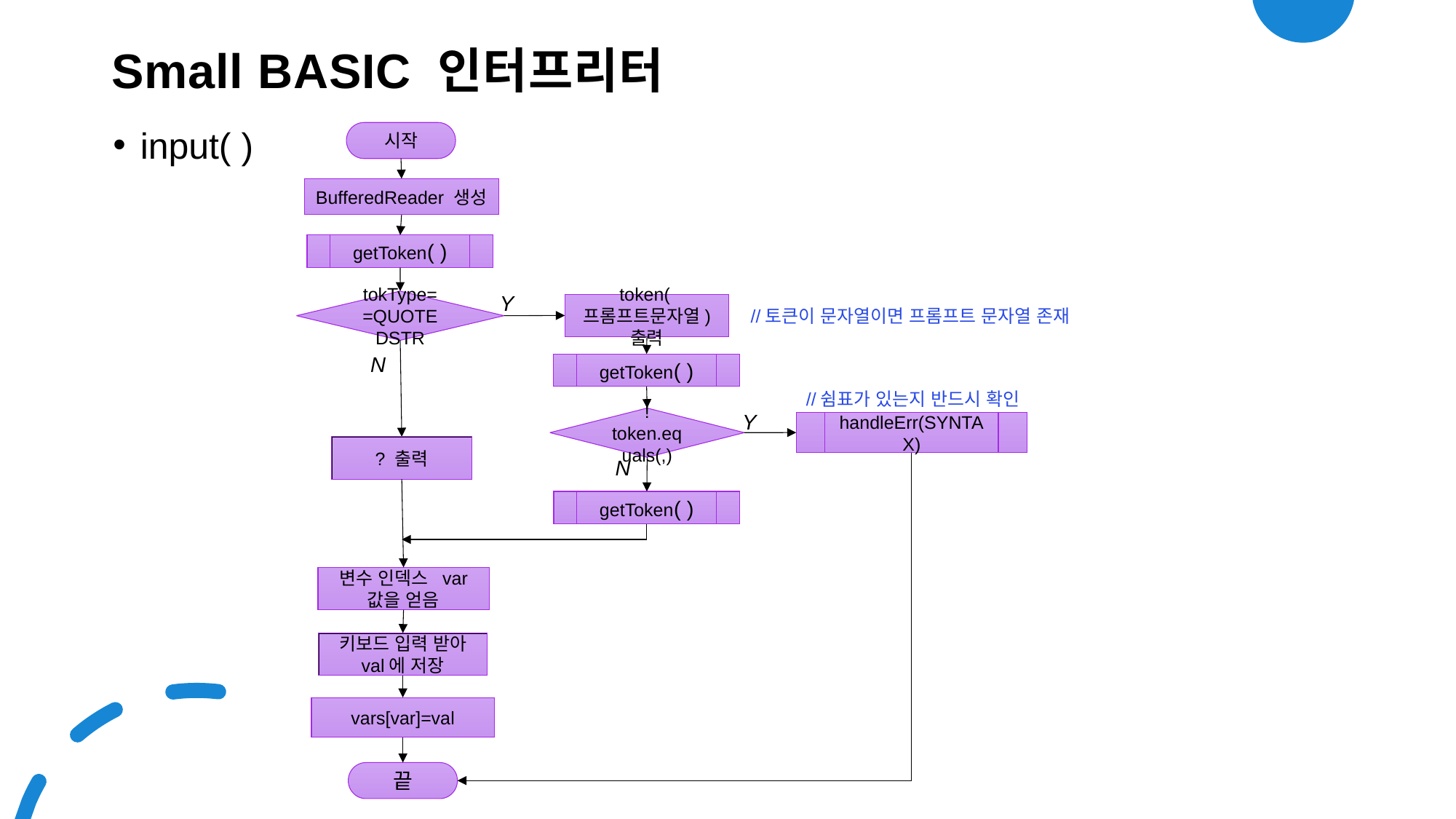

# Small BASIC 인터프리터
input( )

시작
BufferedReader 생성
getToken( )

Y
tokType==QUOTEDSTR
token(프롬프트문자열) 출력
//토큰이 문자열이면 프롬프트 문자열 존재

N
getToken( )

Y
//쉼표가 있는지 반드시 확인
!token.equals(,)
handleErr(SYNTAX)

N
? 출력
getToken( )
변수 인덱스  var 값을 얻음
키보드 입력 받아 val에 저장
vars[var]=val
끝